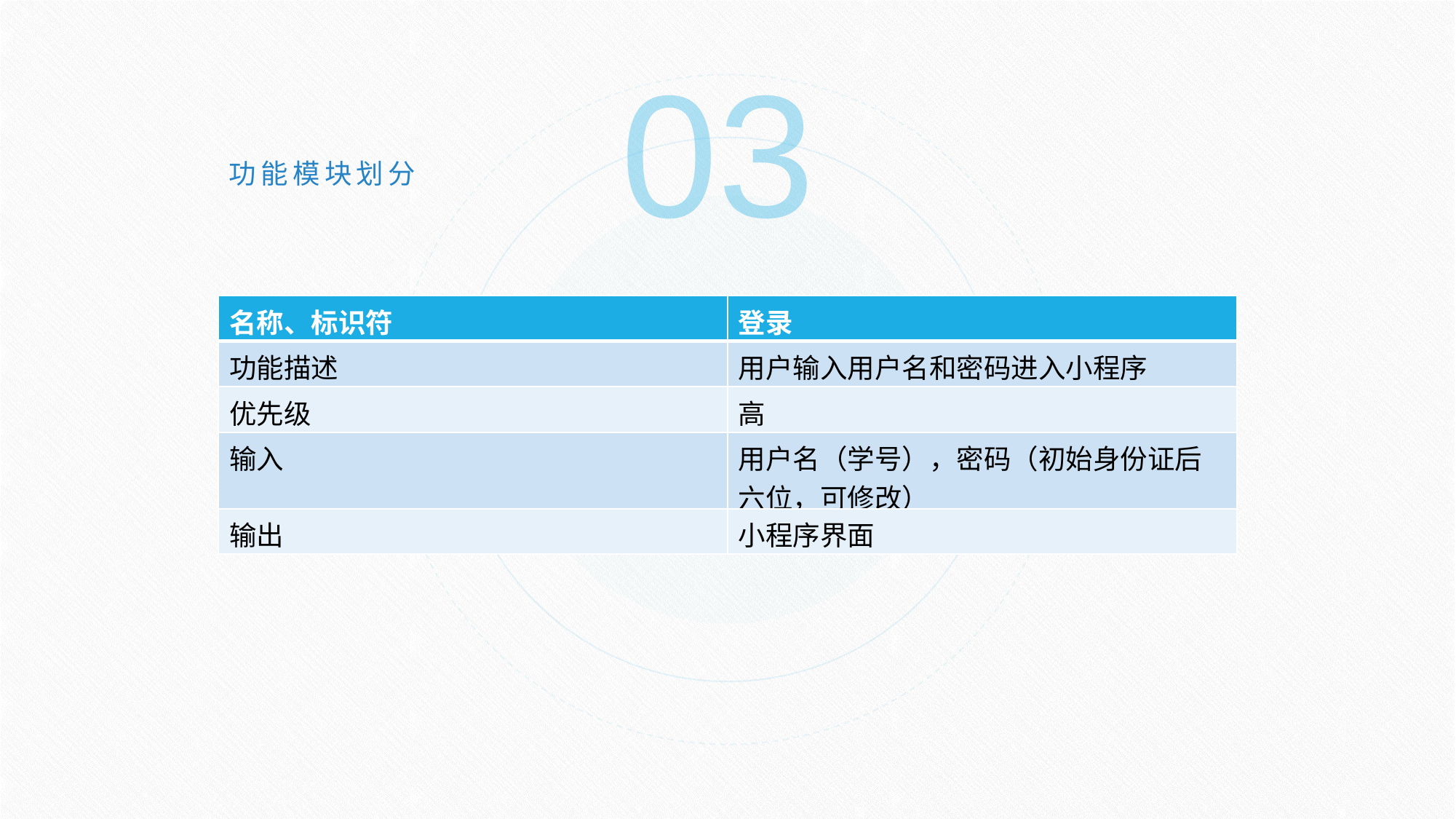

03
功能模块划分

| 名称、标识符 | 登录 |
| --- | --- |
| 功能描述 | 用户输入用户名和密码进入小程序 |
| 优先级 | 高 |
| 输入 | 用户名（学号），密码（初始身份证后六位，可修改） |
| 输出 | 小程序界面 |